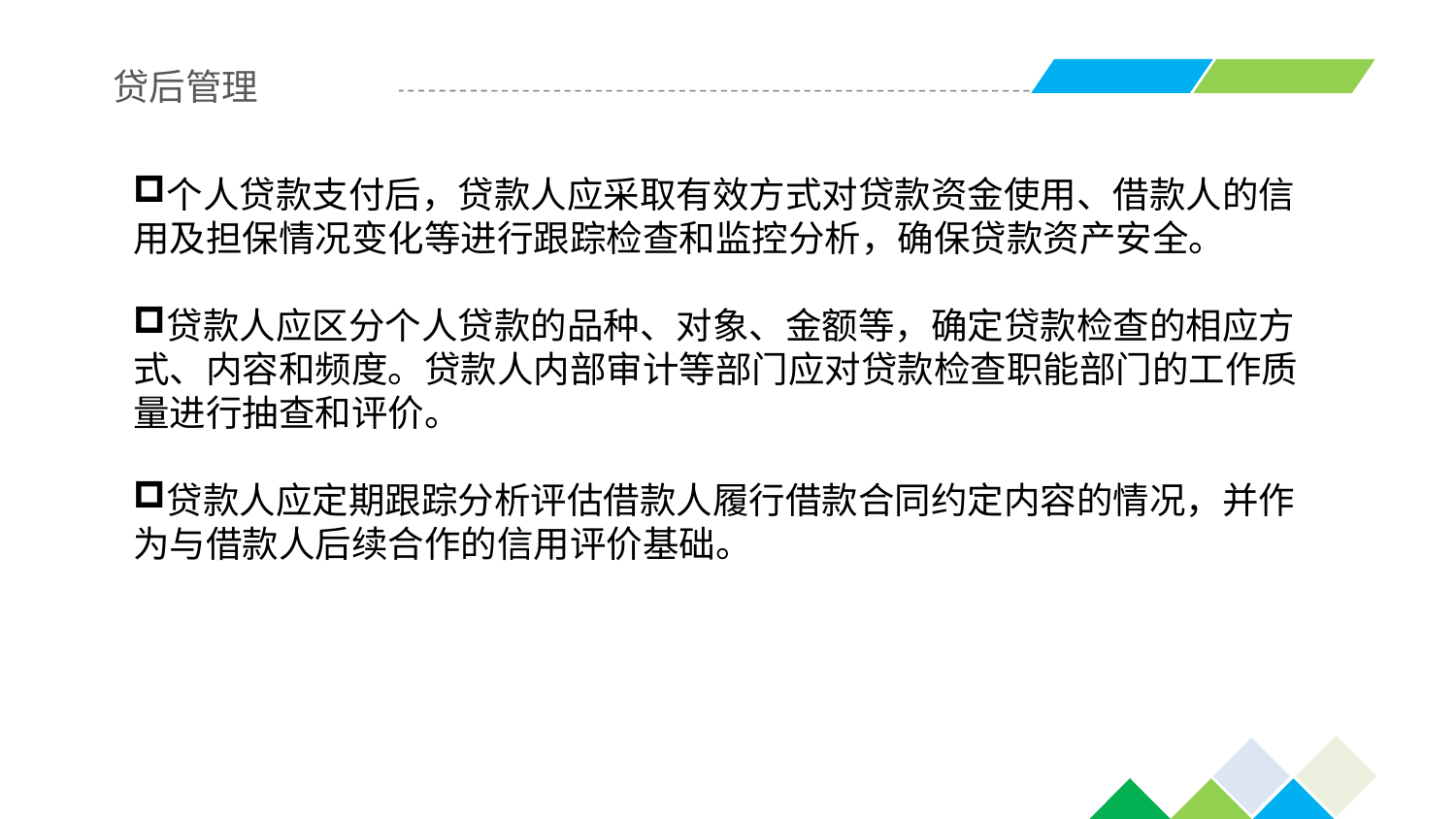

贷后管理

个人贷款支付后，贷款人应采取有效方式对贷款资金使用、借款人的信用及担保情况变化等进行跟踪检查和监控分析，确保贷款资产安全。

贷款人应区分个人贷款的品种、对象、金额等，确定贷款检查的相应方式、内容和频度。贷款人内部审计等部门应对贷款检查职能部门的工作质量进行抽查和评价。

贷款人应定期跟踪分析评估借款人履行借款合同约定内容的情况，并作为与借款人后续合作的信用评价基础。